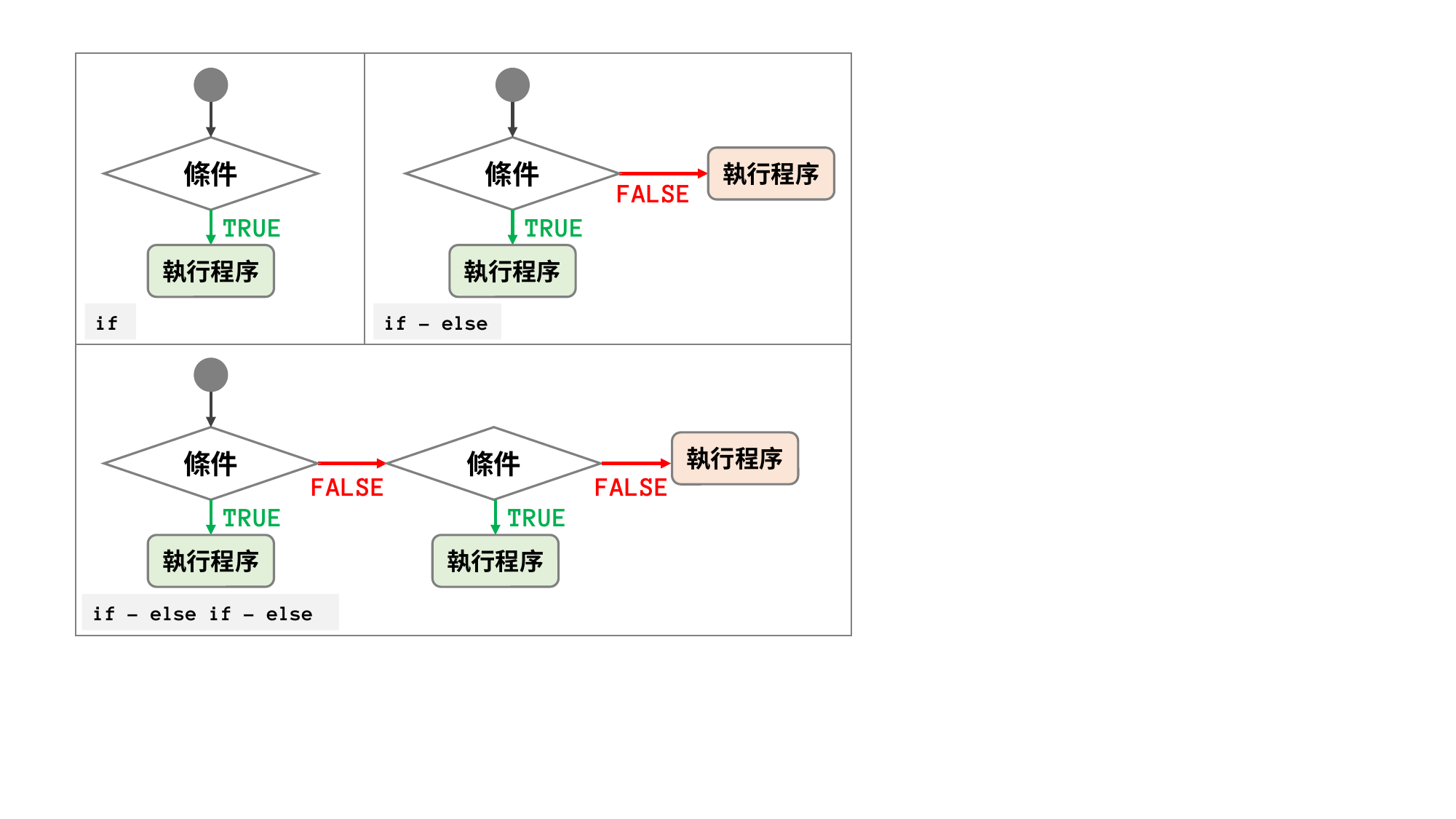

條件
條件
執行程序
FALSE
TRUE
TRUE
執行程序
執行程序
if
if - else

條件
條件
執行程序
FALSE
FALSE
TRUE
TRUE
執行程序
執行程序
if - else if - else